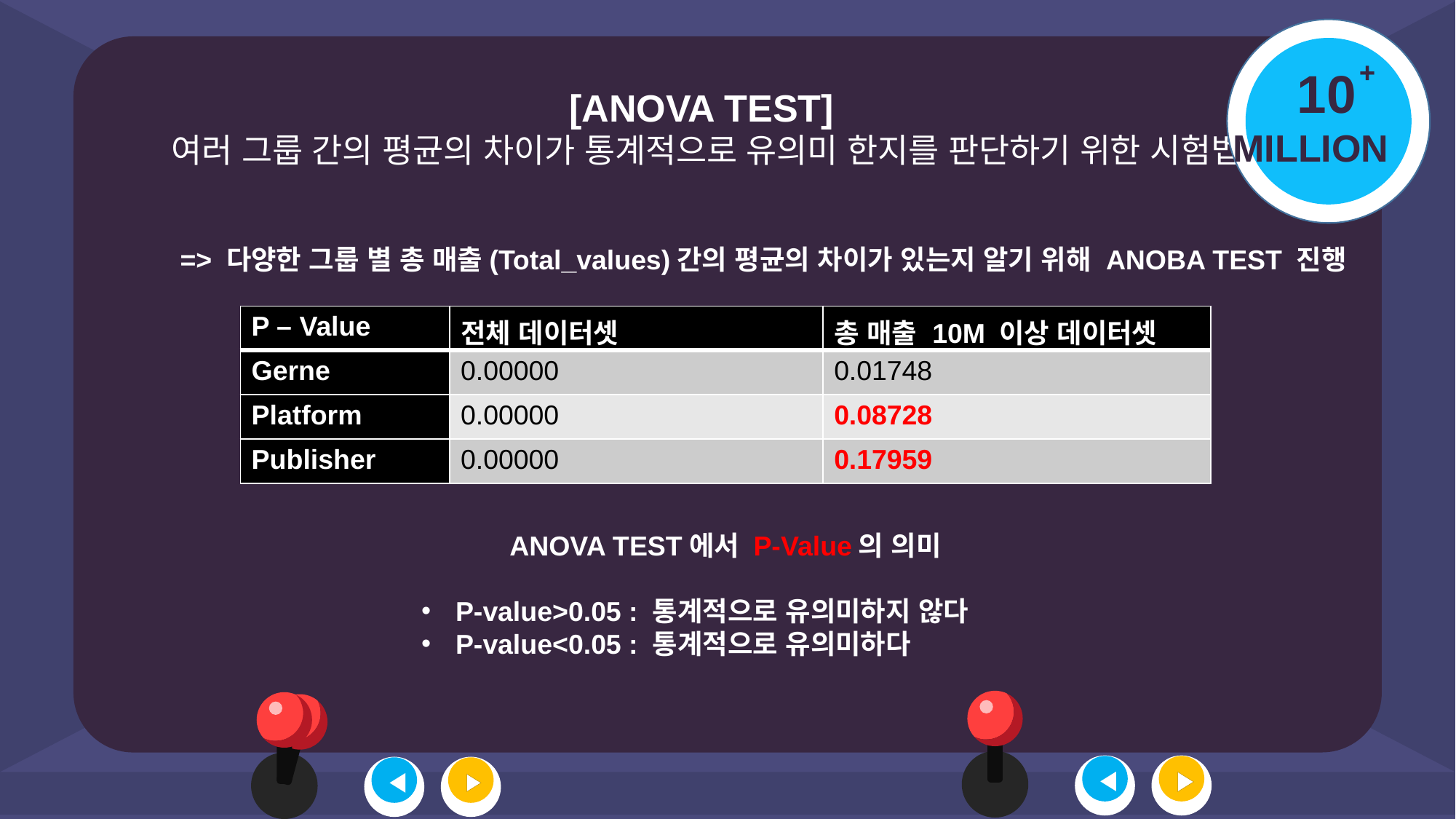

+
10
MILLION

[ANOVA TEST]
여러 그룹 간의 평균의 차이가 통계적으로 유의미 한지를 판단하기 위한 시험법

=> 다양한 그룹 별 총 매출(Total_values)간의 평균의 차이가 있는지 알기 위해 ANOBA TEST 진행
| P – Value | 전체 데이터셋 | 총 매출 10M 이상 데이터셋 |
| --- | --- | --- |
| Gerne | 0.00000 | 0.01748 |
| Platform | 0.00000 | 0.08728 |
| Publisher | 0.00000 | 0.17959 |
ANOVA TEST에서 P-Value의 의미

P-value>0.05 : 통계적으로 유의미하지 않다
P-value<0.05 : 통계적으로 유의미하다

◀
▶

◀
▶